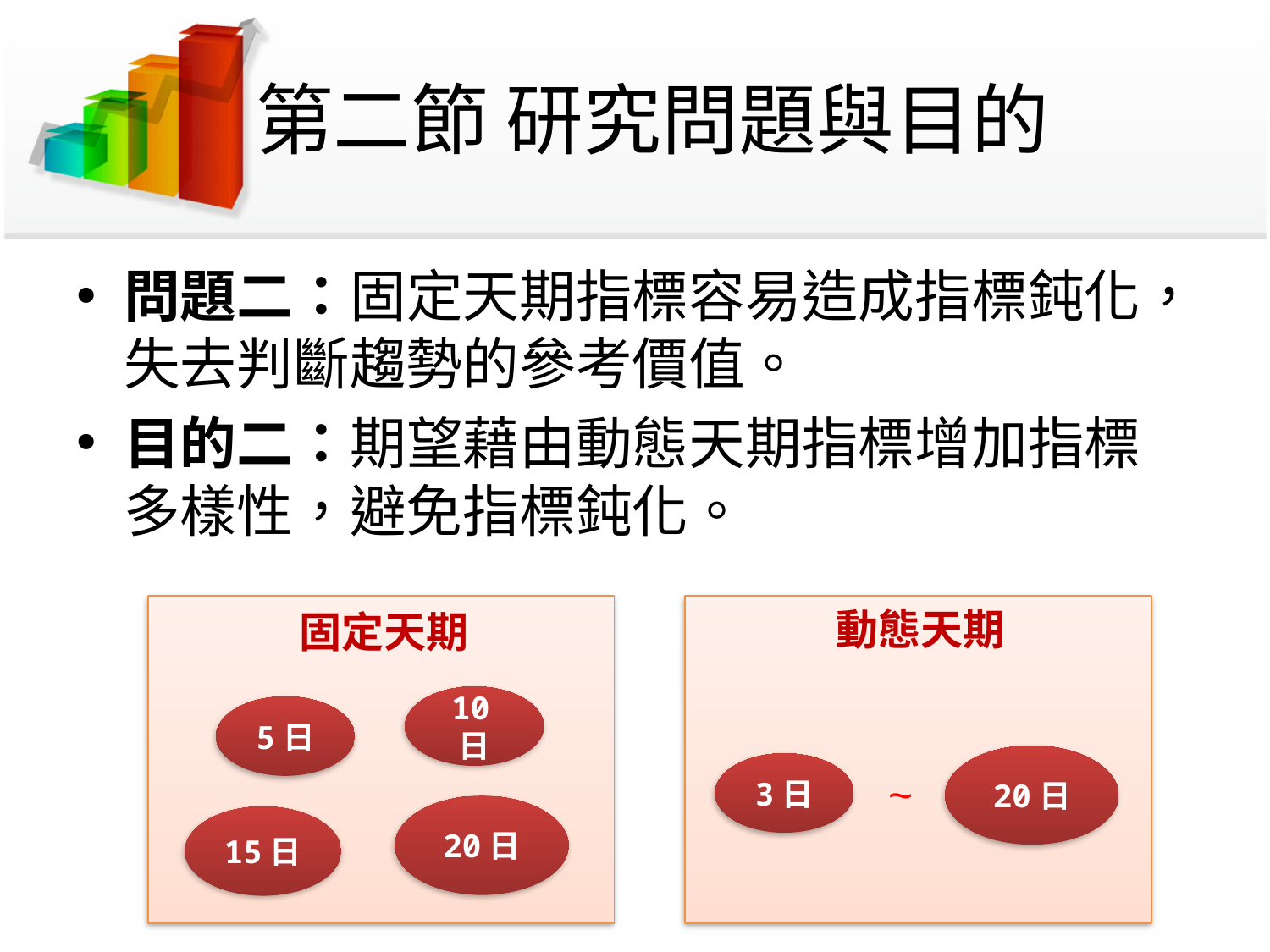

# 第二節 研究問題與目的
問題二：固定天期指標容易造成指標鈍化，失去判斷趨勢的參考價值。
目的二：期望藉由動態天期指標增加指標多樣性，避免指標鈍化。

10日
5日
20日
15日

20日
3日
動態天期
固定天期
~